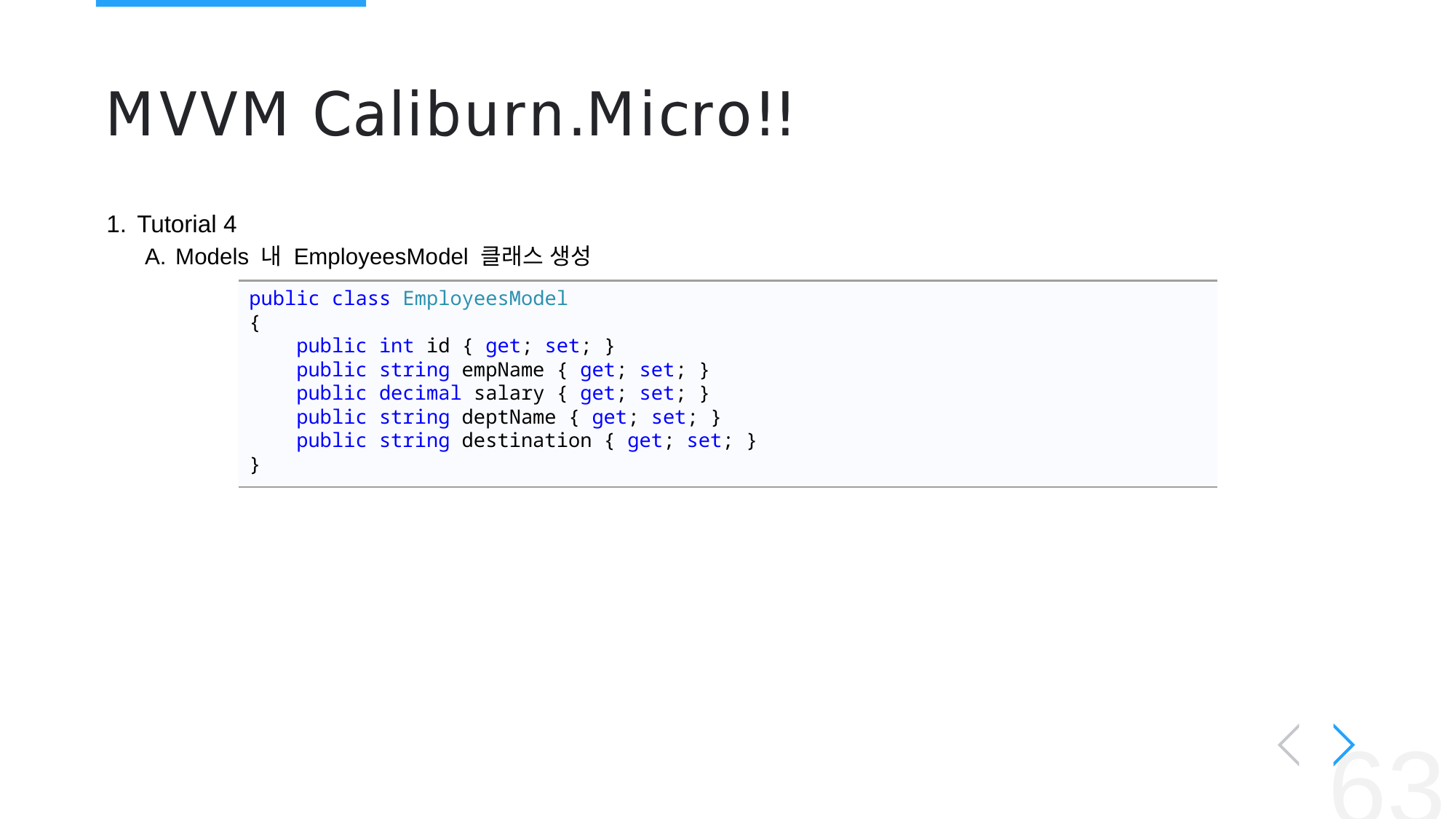

# MVVM Caliburn.Micro!!
Tutorial 4
Models 내 EmployeesModel 클래스 생성
public class EmployeesModel
{
    public int id { get; set; }
    public string empName { get; set; }
    public decimal salary { get; set; }
    public string deptName { get; set; }
    public string destination { get; set; }
}
63